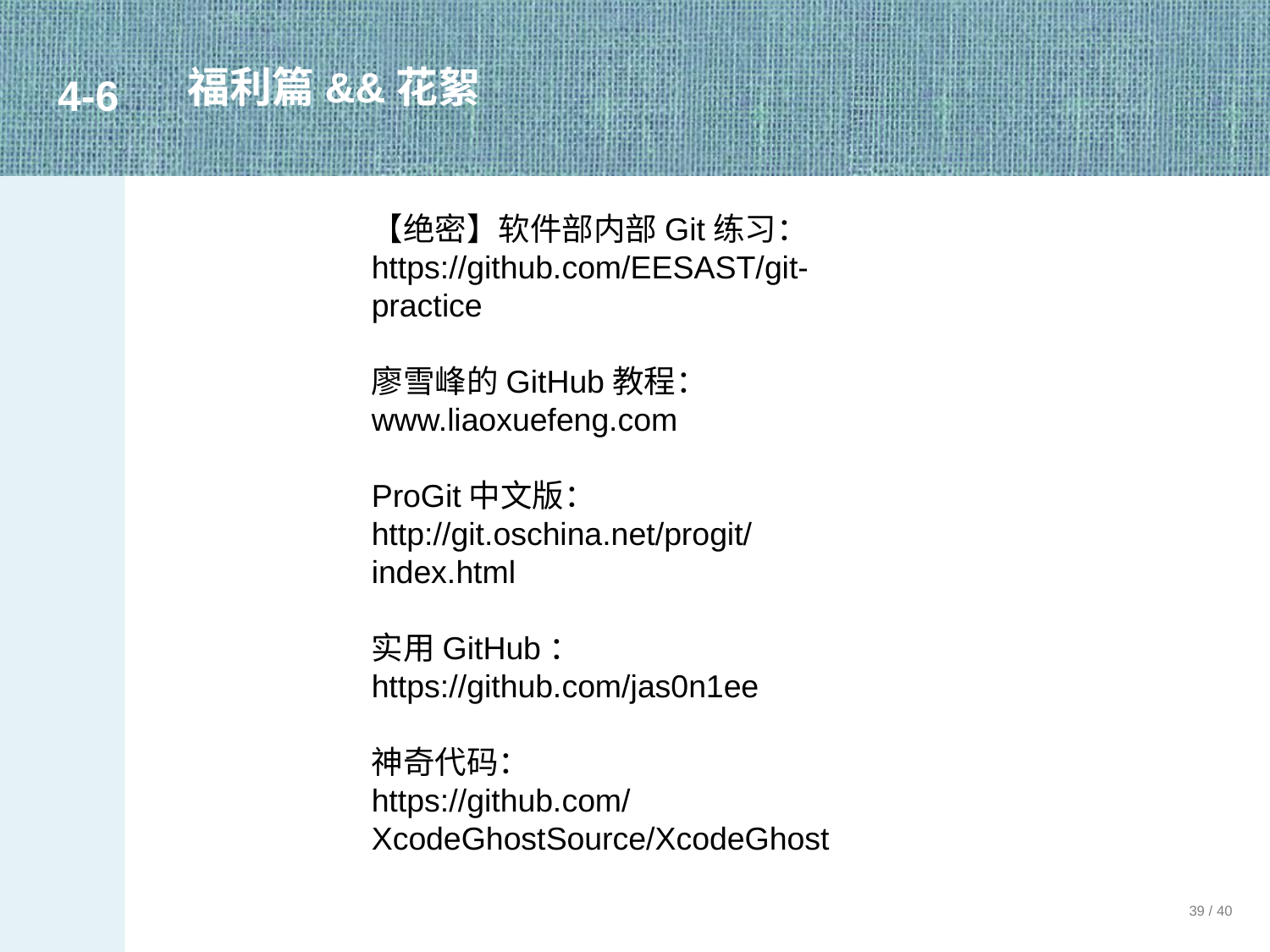

4-6
福利篇&&花絮
【绝密】软件部内部Git练习：
https://github.com/EESAST/git-practice

廖雪峰的GitHub教程：
www.liaoxuefeng.com

ProGit中文版：
http://git.oschina.net/progit/index.html

实用GitHub：
https://github.com/jas0n1ee

神奇代码：
https://github.com/XcodeGhostSource/XcodeGhost
39 / 40